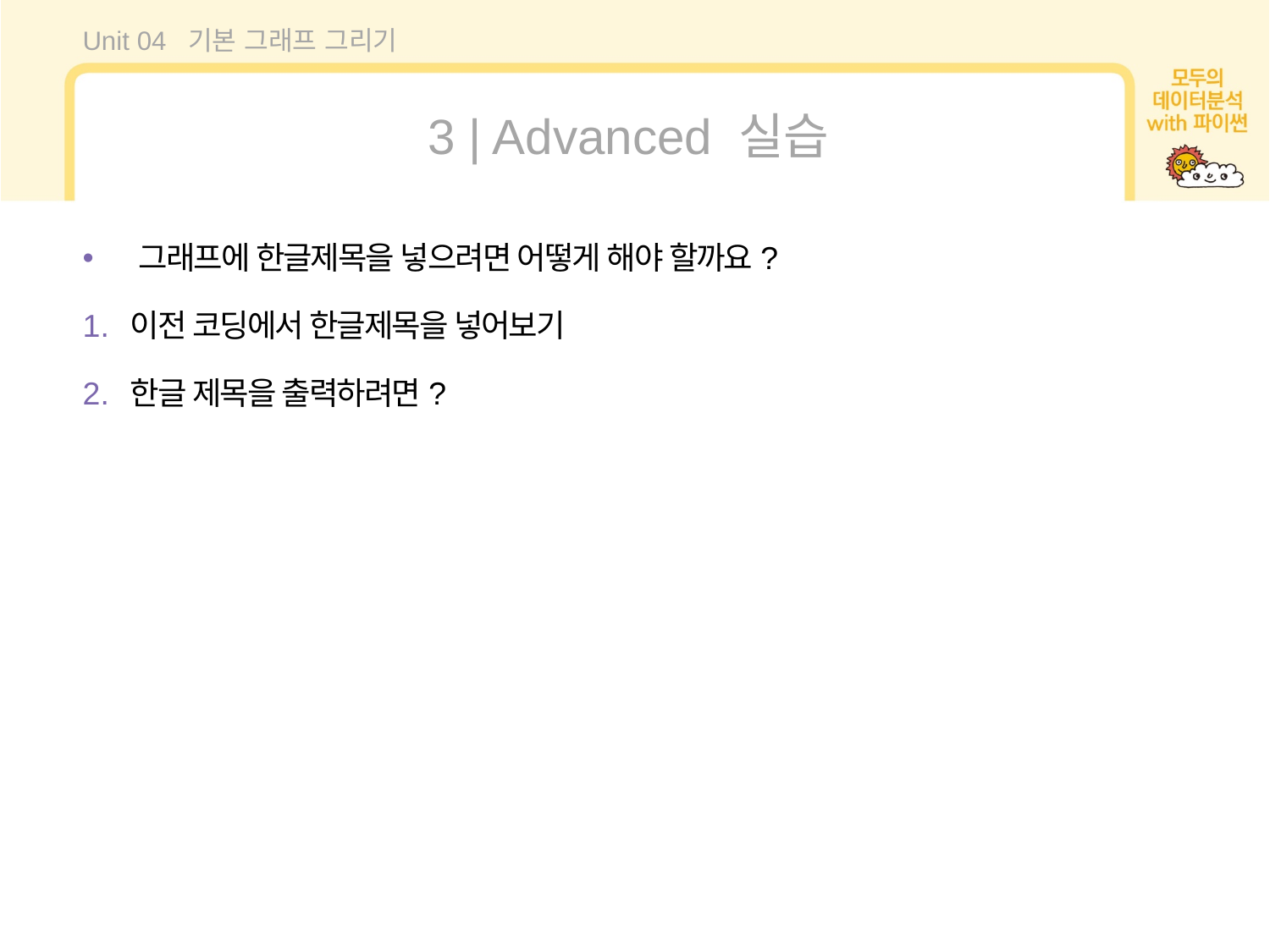

Unit 04  기본 그래프 그리기
3 | Advanced 실습
 그래프에 한글제목을 넣으려면 어떻게 해야 할까요?
이전 코딩에서 한글제목을 넣어보기
한글 제목을 출력하려면?